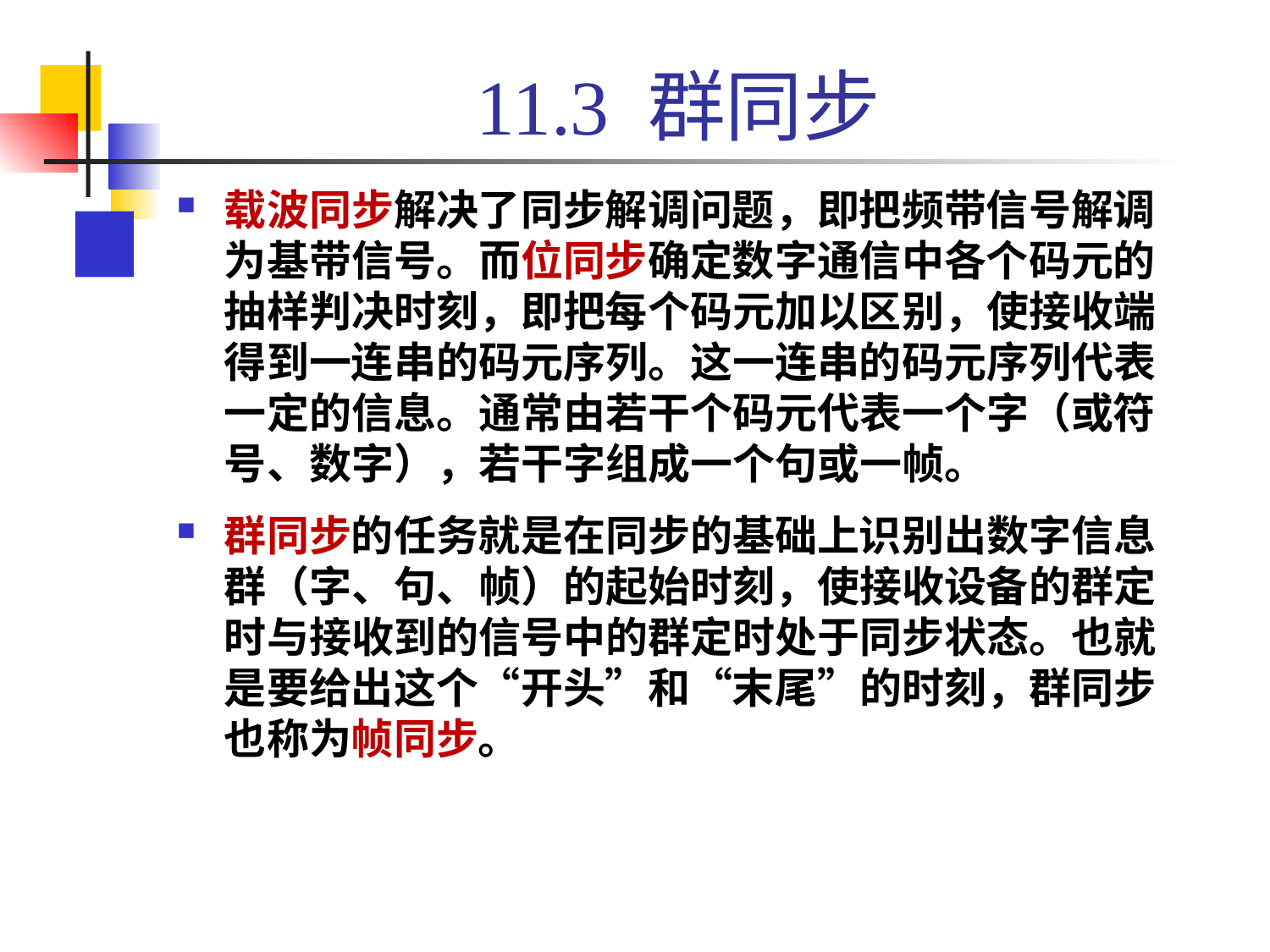

11.3 群同步
载波同步解决了同步解调问题，即把频带信号解调为基带信号。而位同步确定数字通信中各个码元的抽样判决时刻，即把每个码元加以区别，使接收端得到一连串的码元序列。这一连串的码元序列代表一定的信息。通常由若干个码元代表一个字（或符号、数字），若干字组成一个句或一帧。
群同步的任务就是在同步的基础上识别出数字信息群（字、句、帧）的起始时刻，使接收设备的群定时与接收到的信号中的群定时处于同步状态。也就是要给出这个“开头”和“末尾”的时刻，群同步也称为帧同步。